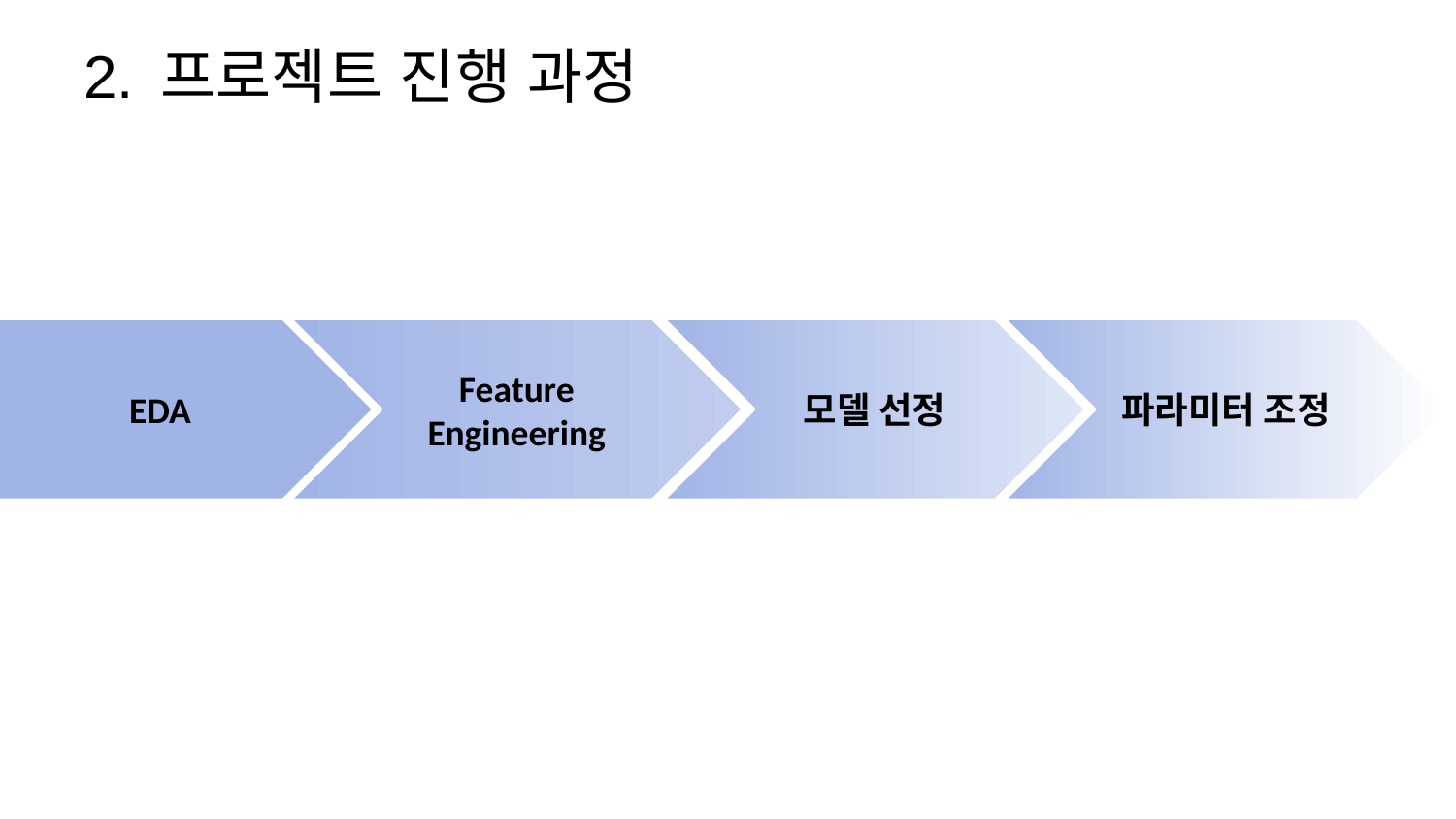

# 2. 프로젝트 진행 과정
EDA
Feature
Engineering
모델 선정
파라미터 조정